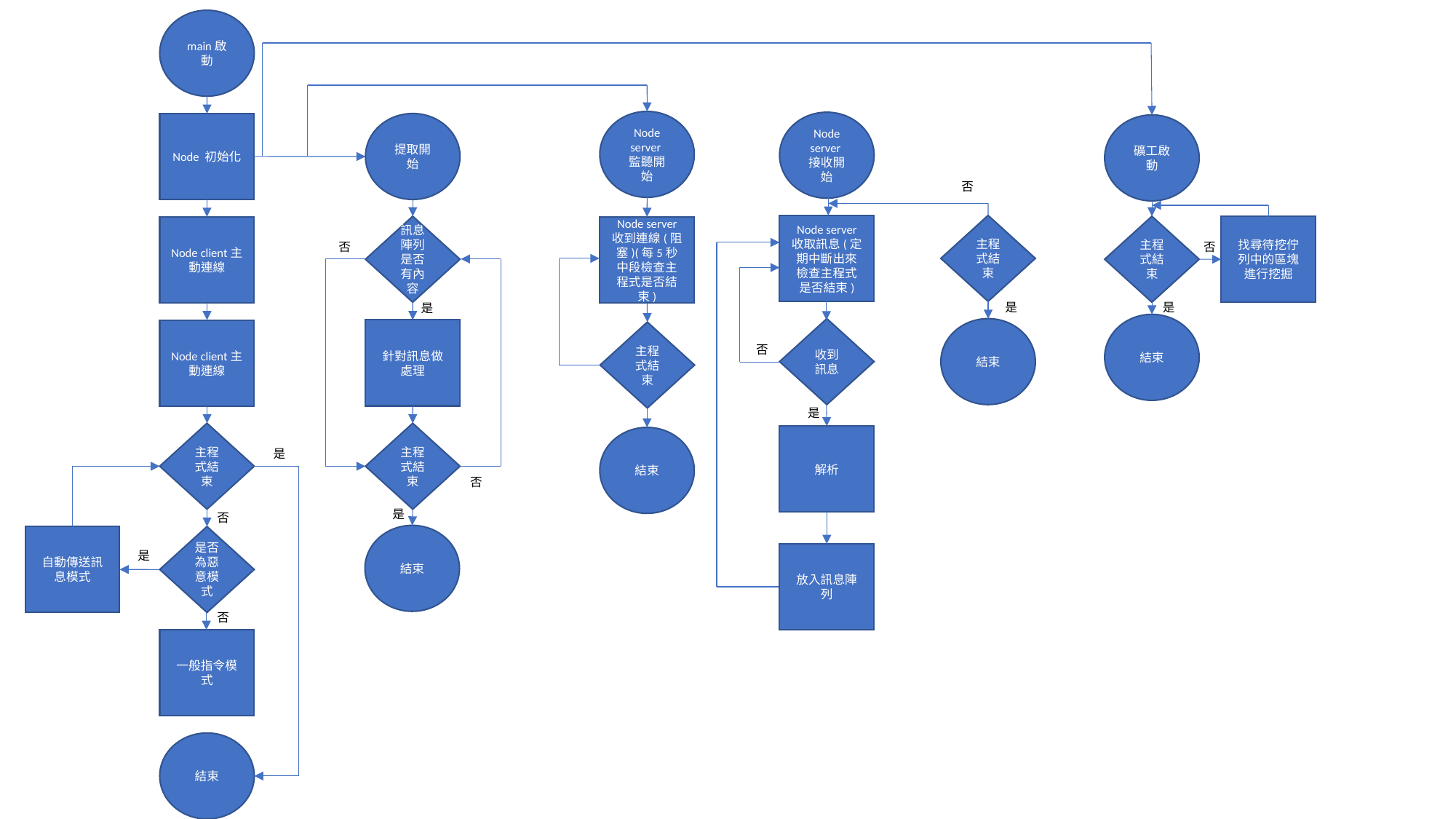

main啟動
Node 初始化
Node client主動連線
是
Node client主動連線
是
主程式結束
是
否
自動傳送訊息模式
是否為惡意模式
是
否
一般指令模式
結束
Node server監聽開始
Node server接收開始
提取開始
訊息陣列是否有內容
否
是
是
針對訊息做處理
主程式結束
是
結束
礦工啟動
否
Node server 收取訊息(定期中斷出來檢查主程式是否結束)
主程式結束
主程式結束
找尋待挖佇列中的區塊進行挖掘
Node server 收到連線(阻塞)(每5秒中段檢查主程式是否結束)
否
結束
收到訊息
結束
主程式結束
否
解析
結束
否
放入訊息陣列